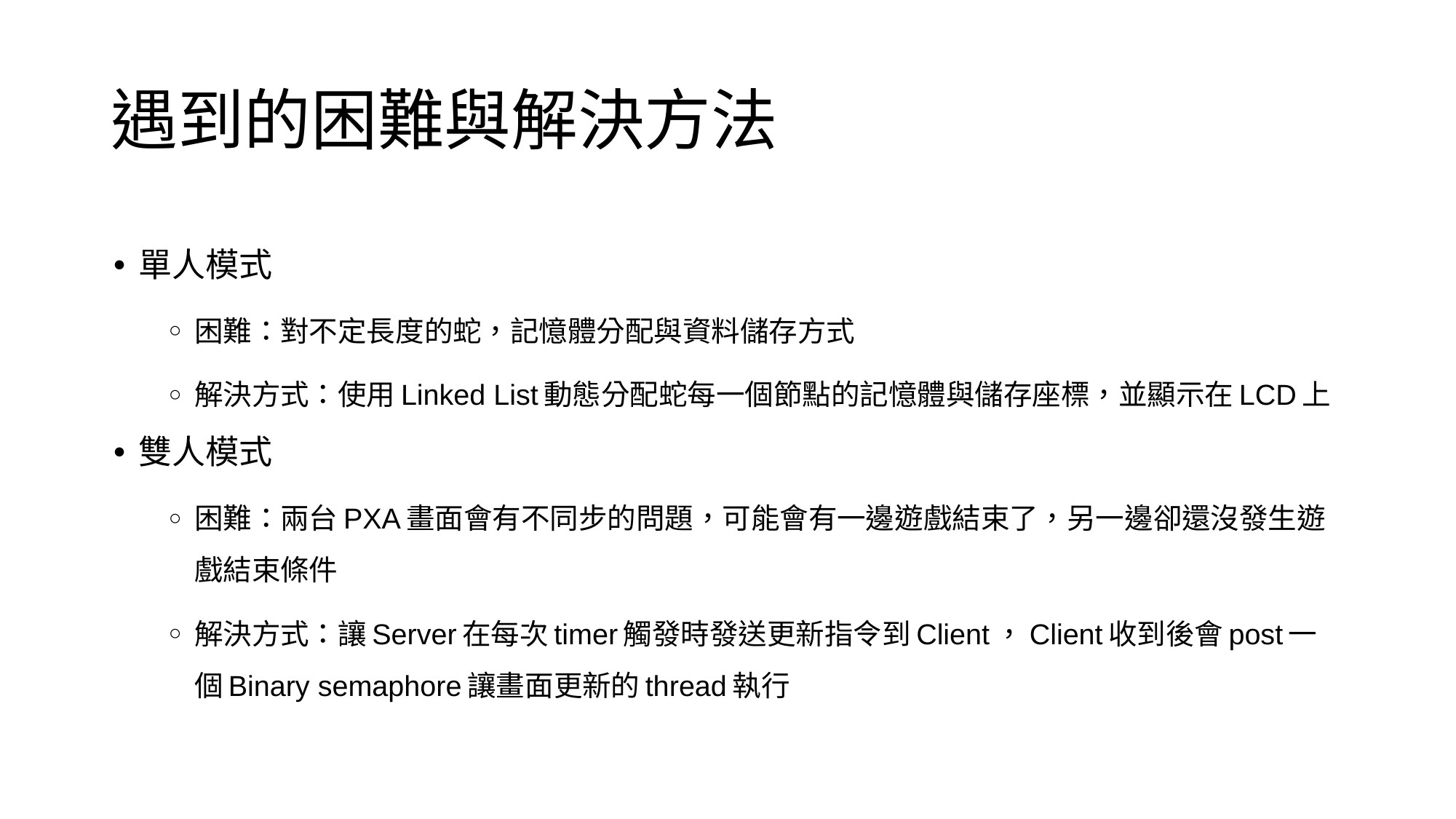

# 遇到的困難與解決方法
單人模式
困難：對不定長度的蛇，記憶體分配與資料儲存方式
解決方式：使用Linked List動態分配蛇每一個節點的記憶體與儲存座標，並顯示在LCD上
雙人模式
困難：兩台PXA畫面會有不同步的問題，可能會有一邊遊戲結束了，另一邊卻還沒發生遊戲結束條件
解決方式：讓Server在每次timer觸發時發送更新指令到Client，Client收到後會post一個Binary semaphore讓畫面更新的thread執行